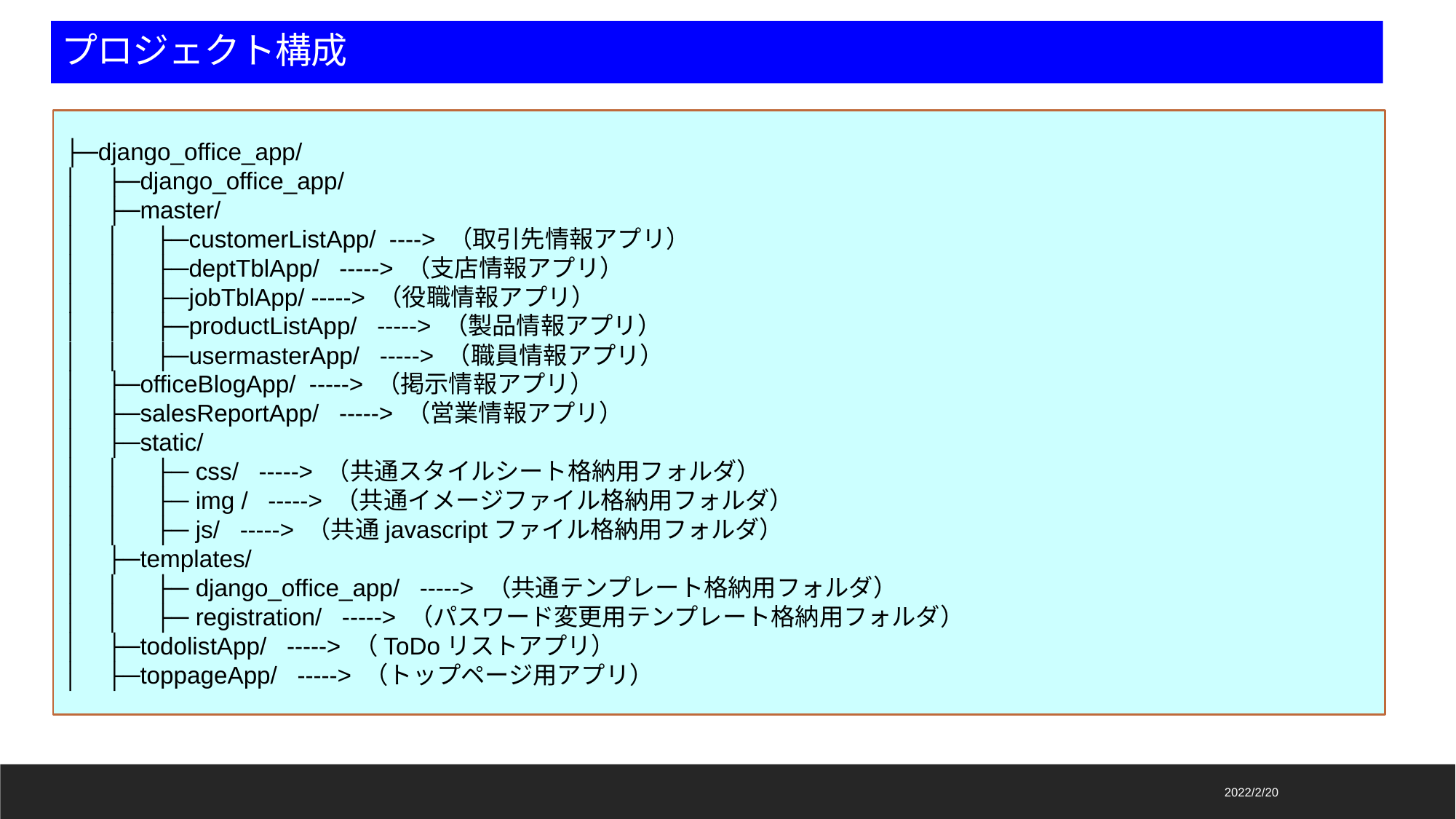

プロジェクト構成
├─django_office_app/
│    ├─django_office_app/
│    ├─master/
│    │     ├─customerListApp/  ----> （取引先情報アプリ）
│    │     ├─deptTblApp/   -----> （支店情報アプリ）
│    │     ├─jobTblApp/ -----> （役職情報アプリ）
│    │     ├─productListApp/   -----> （製品情報アプリ）
│    │     ├─usermasterApp/   -----> （職員情報アプリ）
│    ├─officeBlogApp/  -----> （掲示情報アプリ）
│    ├─salesReportApp/   -----> （営業情報アプリ）
│    ├─static/
│    │     ├─ css/   -----> （共通スタイルシート格納用フォルダ）
│    │     ├─ img /   -----> （共通イメージファイル格納用フォルダ）
│    │     ├─ js/   -----> （共通javascriptファイル格納用フォルダ）
│    ├─templates/
│    │     ├─ django_office_app/   -----> （共通テンプレート格納用フォルダ）
│    │     ├─ registration/   -----> （パスワード変更用テンプレート格納用フォルダ）
│    ├─todolistApp/   -----> （ToDoリストアプリ）
│    ├─toppageApp/   -----> （トップページ用アプリ）
2022/2/20